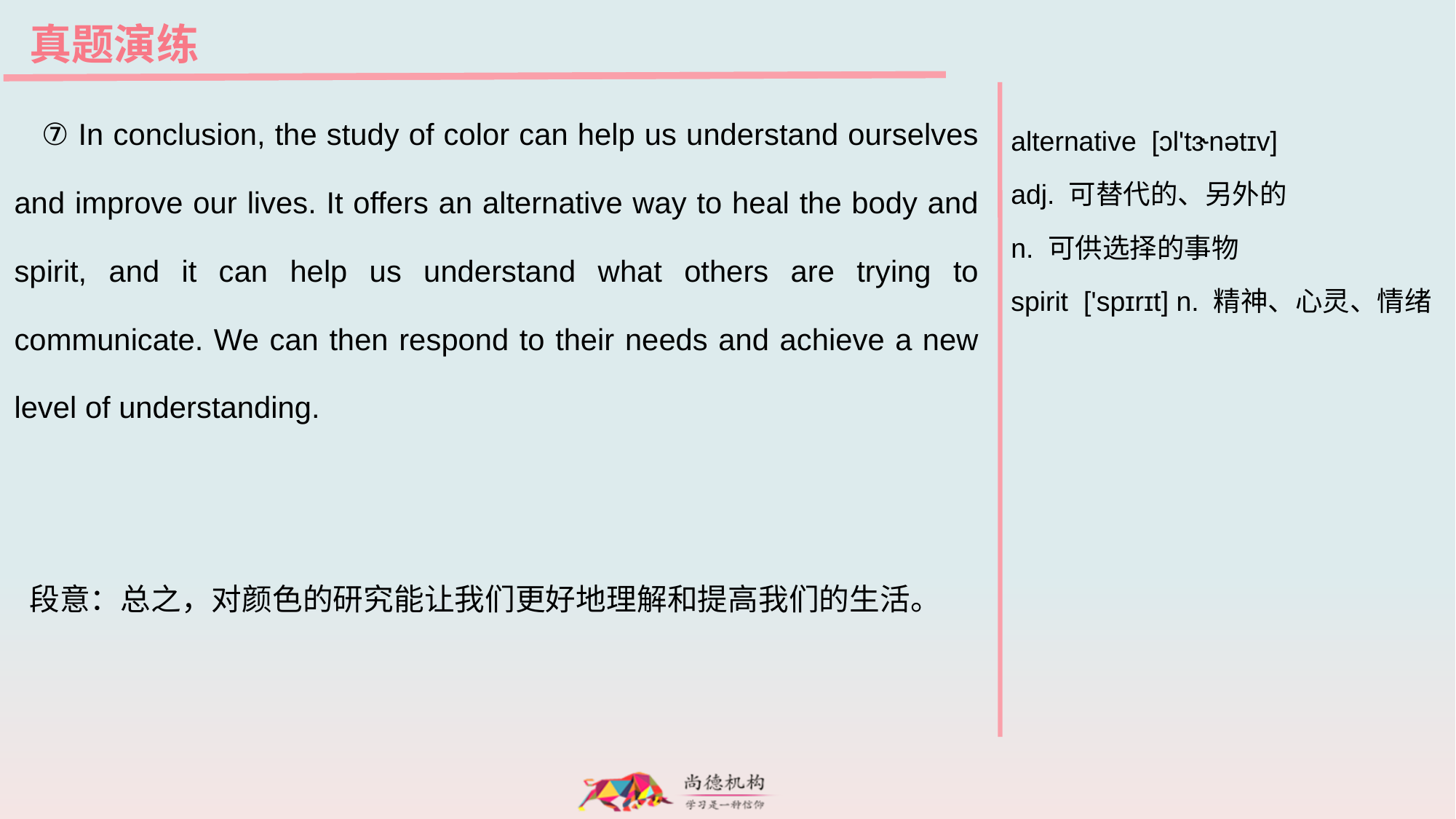

真题演练
⑦ In conclusion, the study of color can help us understand ourselves and improve our lives. It offers an alternative way to heal the body and spirit, and it can help us understand what others are trying to communicate. We can then respond to their needs and achieve a new level of understanding.
alternative  [ɔl'tɝnətɪv]
adj. 可替代的、另外的
n. 可供选择的事物
spirit  ['spɪrɪt] n. 精神、心灵、情绪
段意：总之，对颜色的研究能让我们更好地理解和提高我们的生活。